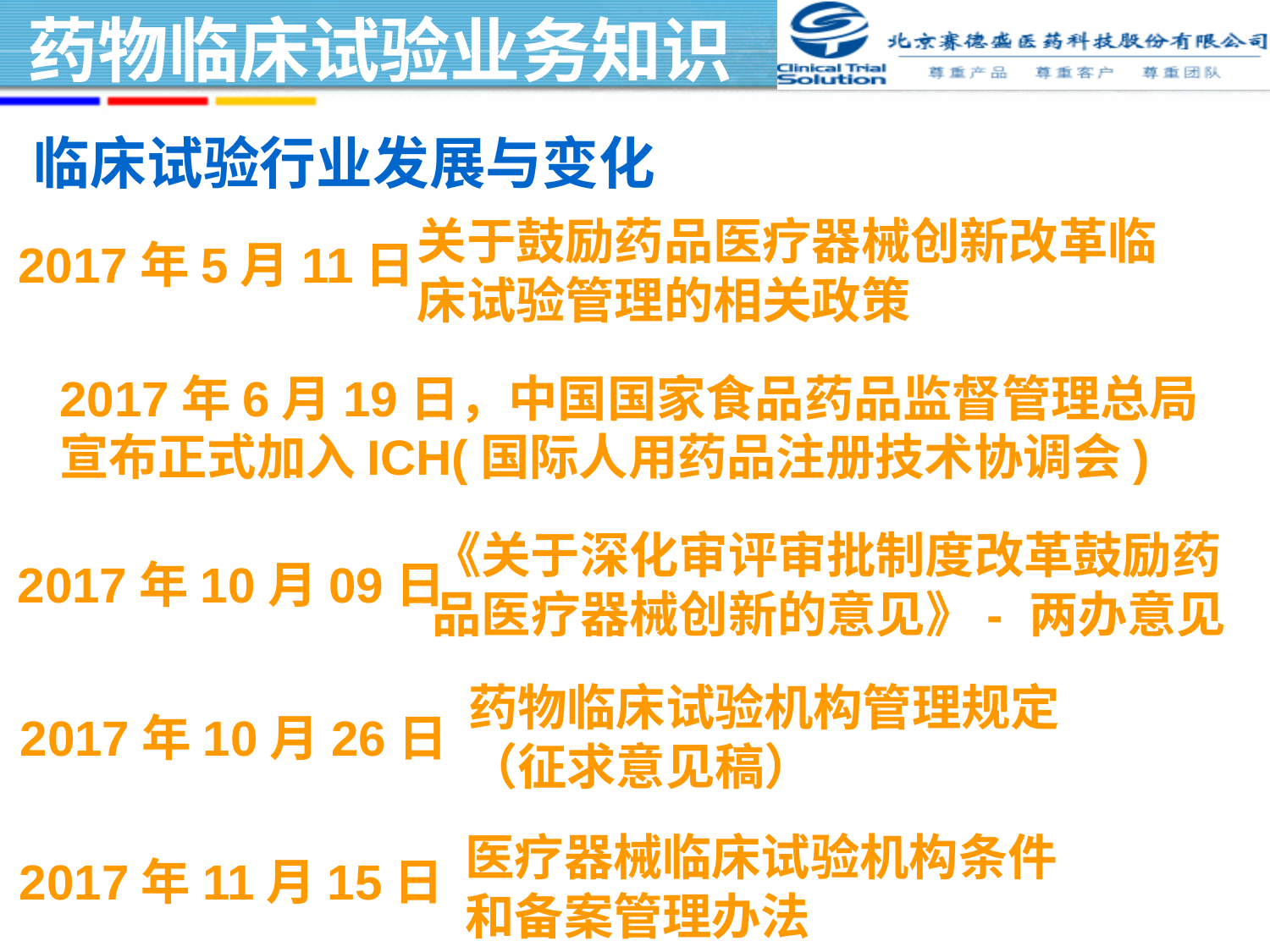

临床试验行业发展与变化
关于鼓励药品医疗器械创新改革临床试验管理的相关政策
2017年5月11日
2017年6月19日，中国国家食品药品监督管理总局宣布正式加入ICH(国际人用药品注册技术协调会)
《关于深化审评审批制度改革鼓励药品医疗器械创新的意见》- 两办意见
2017年10月09日
药物临床试验机构管理规定（征求意见稿）
2017年10月26日
医疗器械临床试验机构条件和备案管理办法
2017年11月15日